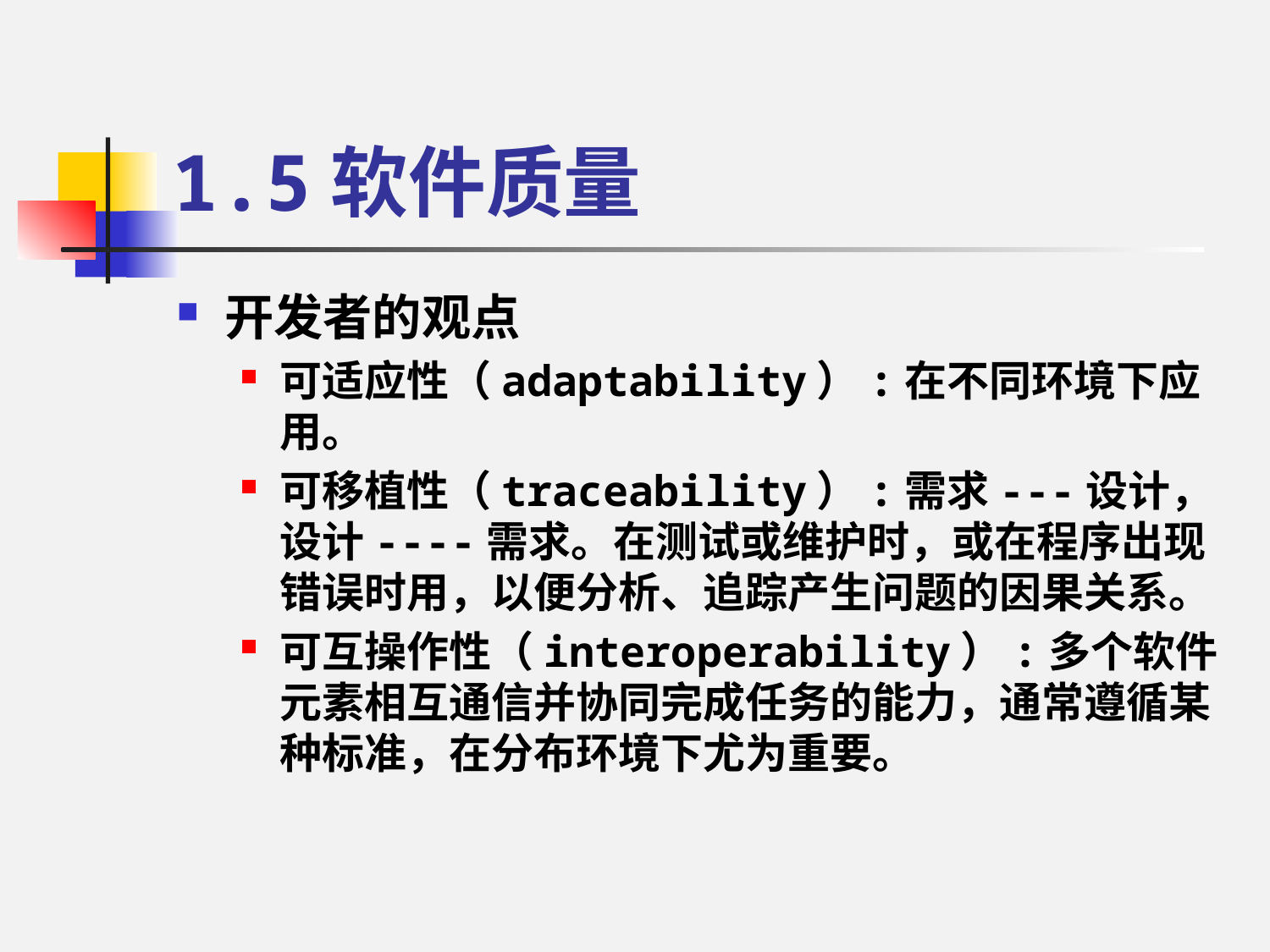

# 1.5软件质量
开发者的观点
可适应性（adaptability）:在不同环境下应用。
可移植性（traceability）:需求---设计，设计----需求。在测试或维护时，或在程序出现错误时用，以便分析、追踪产生问题的因果关系。
可互操作性（interoperability）:多个软件元素相互通信并协同完成任务的能力，通常遵循某种标准，在分布环境下尤为重要。
32